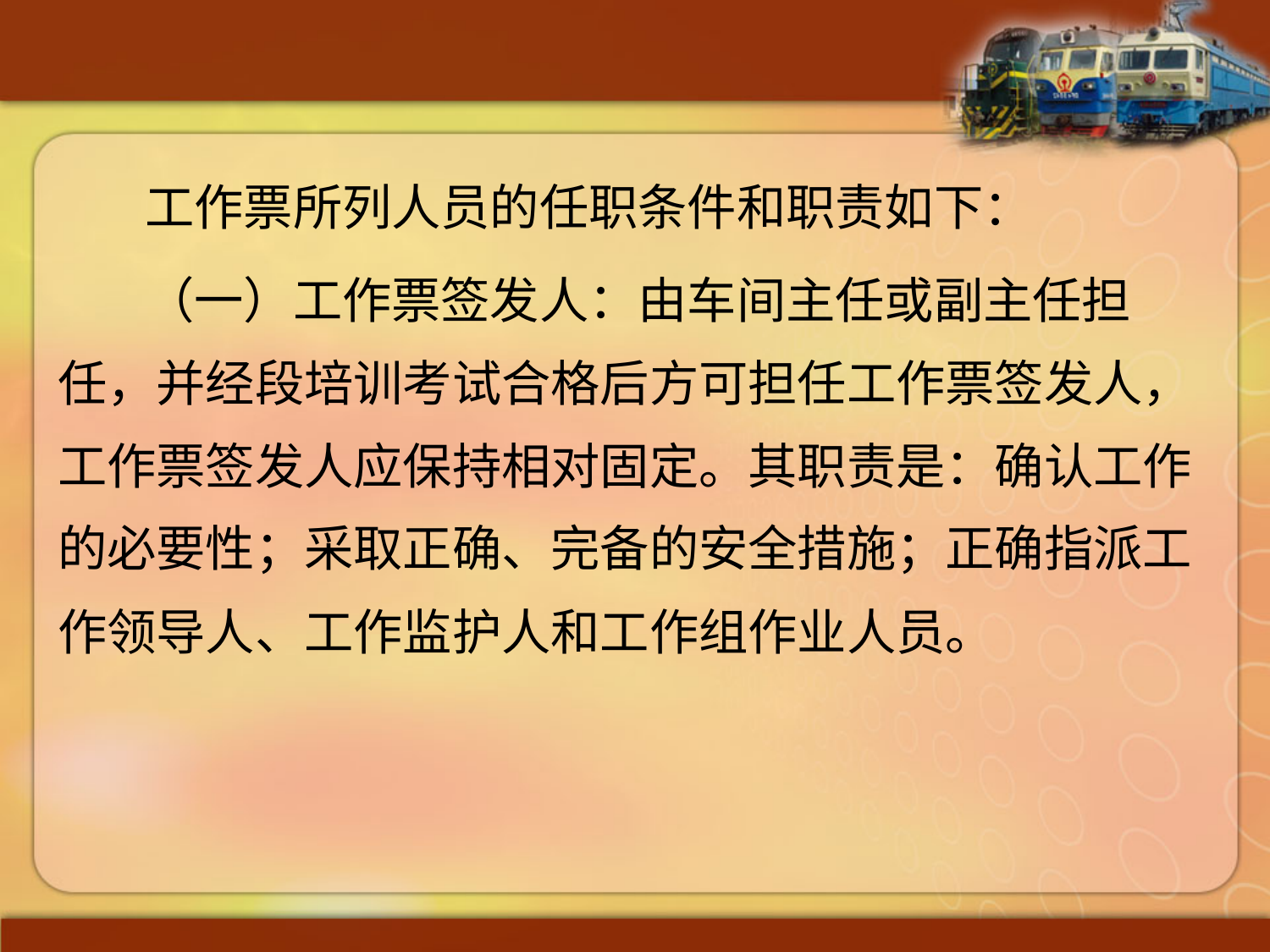

#
工作票所列人员的任职条件和职责如下：
（一）工作票签发人：由车间主任或副主任担任，并经段培训考试合格后方可担任工作票签发人，工作票签发人应保持相对固定。其职责是：确认工作的必要性；采取正确、完备的安全措施；正确指派工作领导人、工作监护人和工作组作业人员。